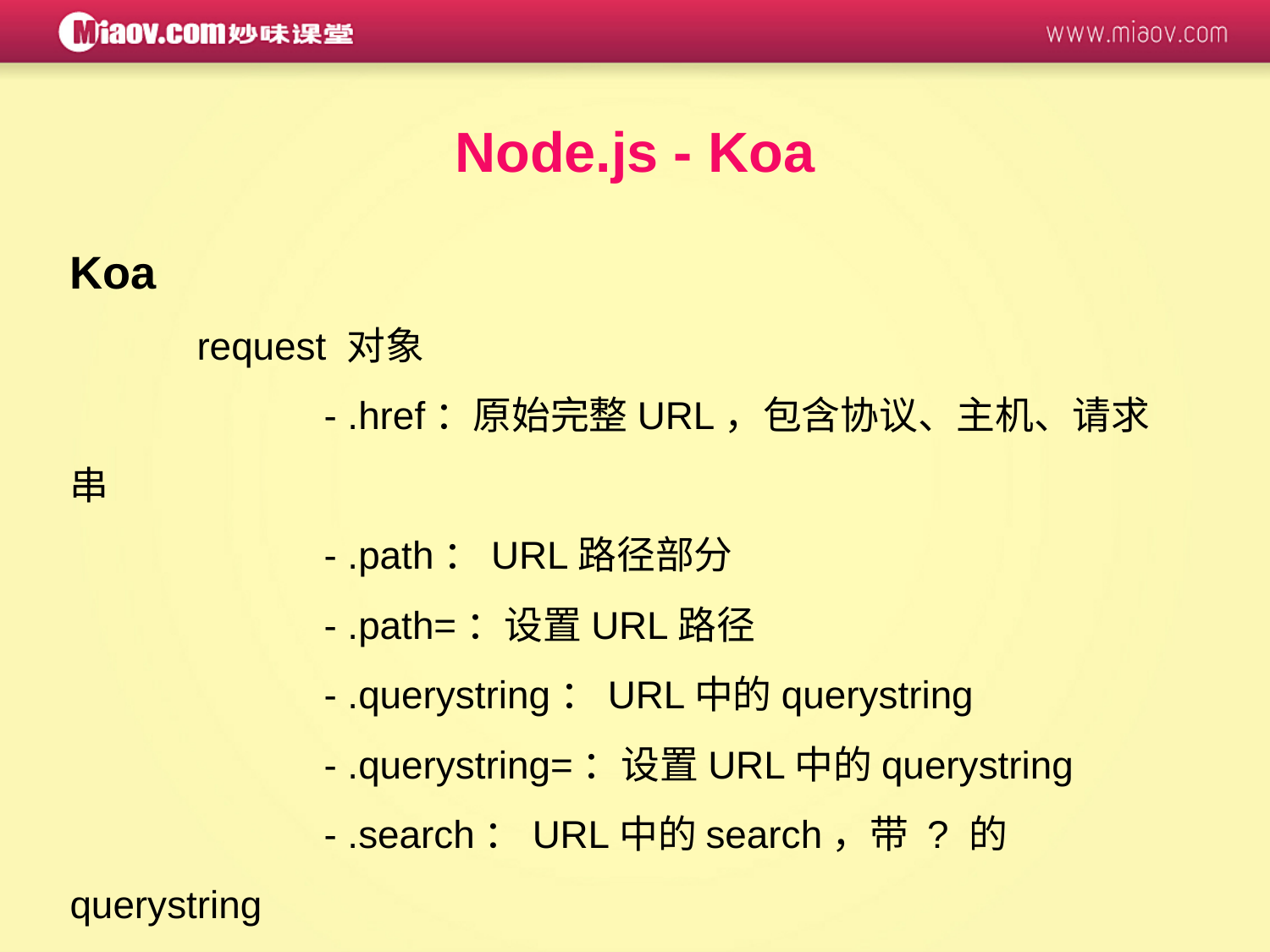

Node.js - Koa
Koa
	request 对象
		- .href：原始完整URL，包含协议、主机、请求串
		- .path：URL路径部分
		- .path=：设置URL路径
		- .querystring：URL中的querystring
		- .querystring=：设置URL中的querystring
		- .search：URL中的search，带 ? 的querystring
		- .search=：设置URL中的search